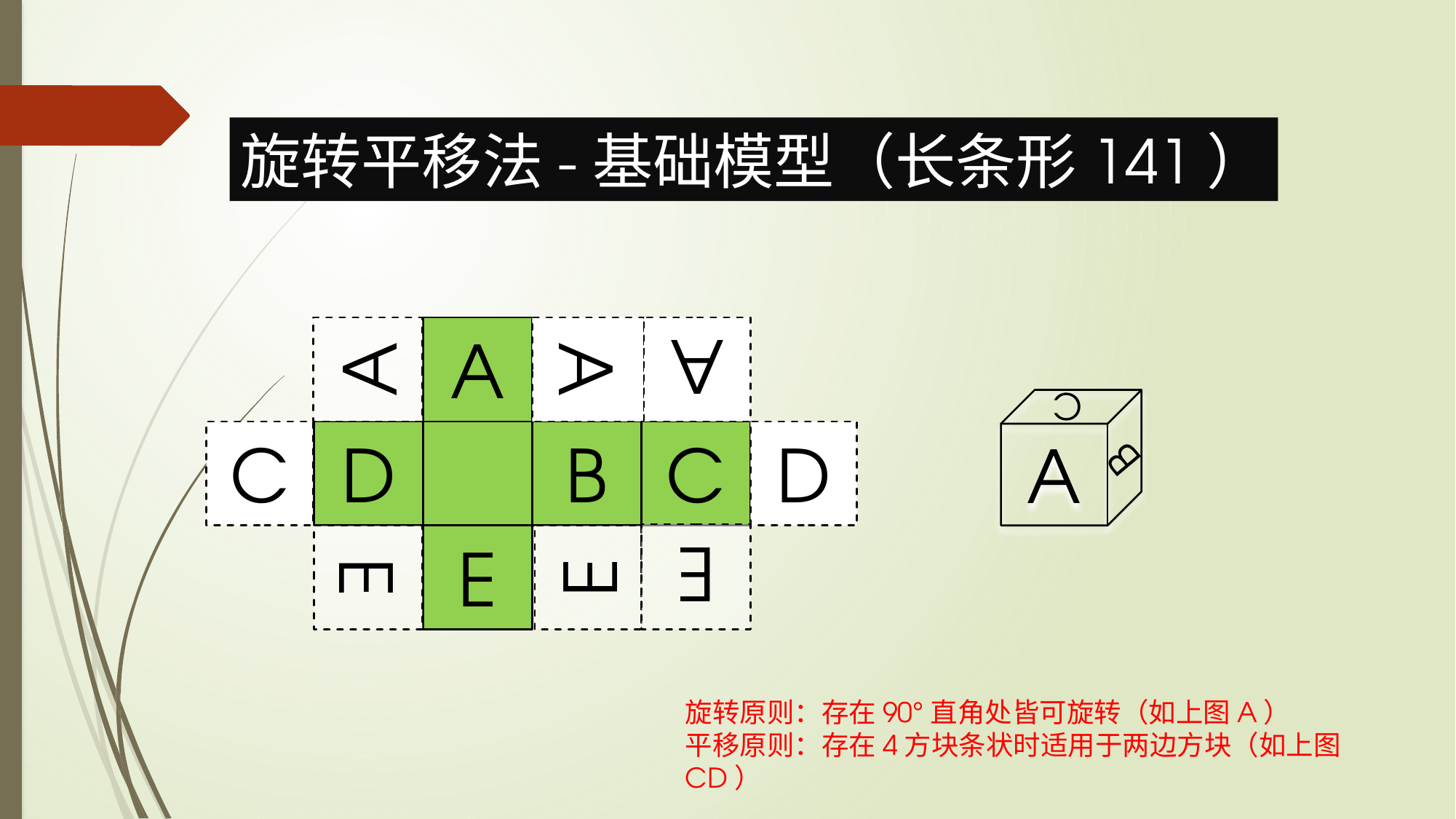

旋转平移法-基础模型（长条形141）
A
A
A
A
C
A
B
C
D

B
C
D
E
E
E
E
旋转原则：存在90°直角处皆可旋转（如上图A）
平移原则：存在4方块条状时适用于两边方块（如上图CD）